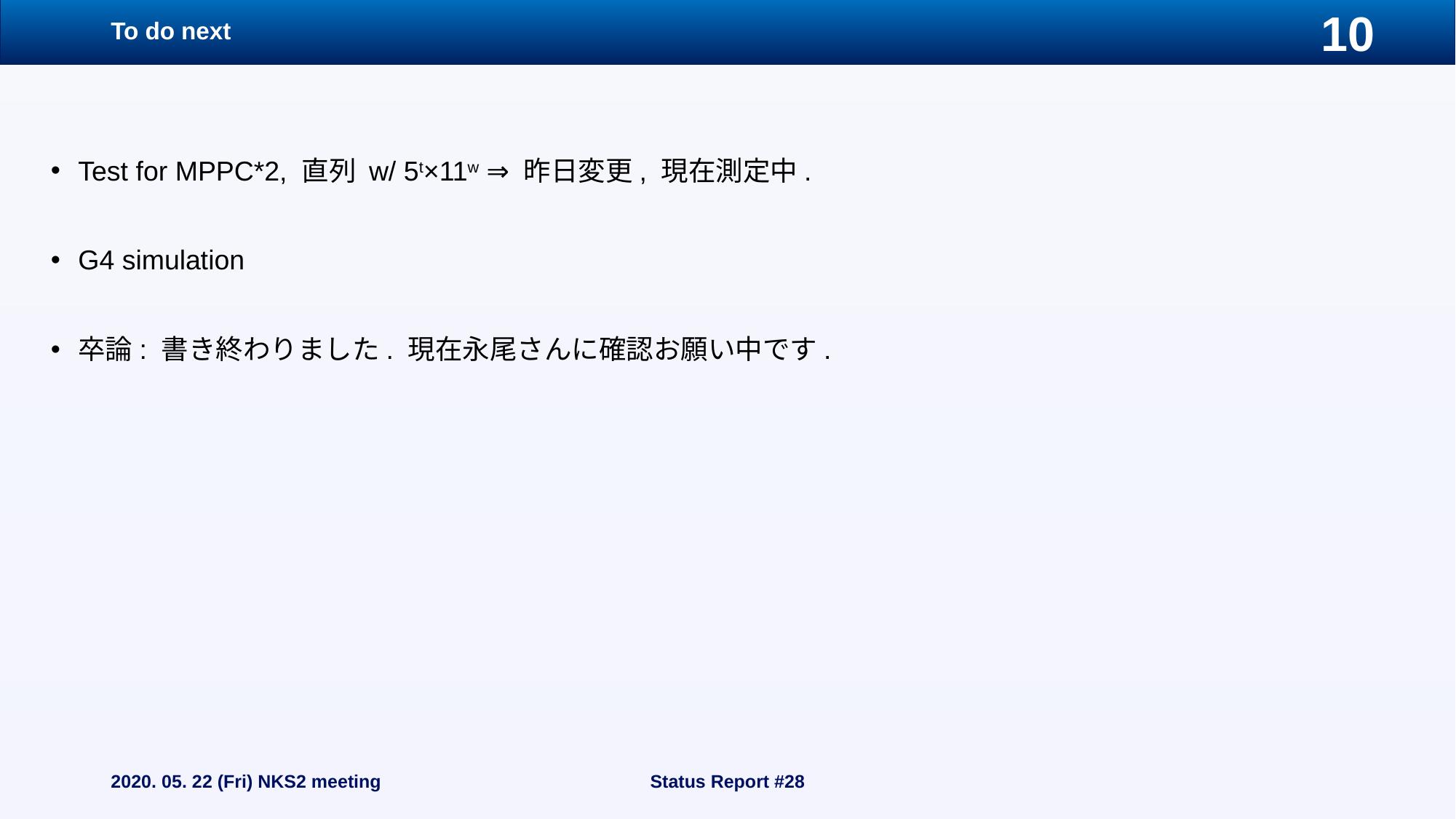

# To do next
Test for MPPC*2, 直列 w/ 5t×11w ⇒ 昨日変更, 現在測定中.

G4 simulation

卒論: 書き終わりました. 現在永尾さんに確認お願い中です.
2020. 05. 22 (Fri) NKS2 meeting
Status Report #28